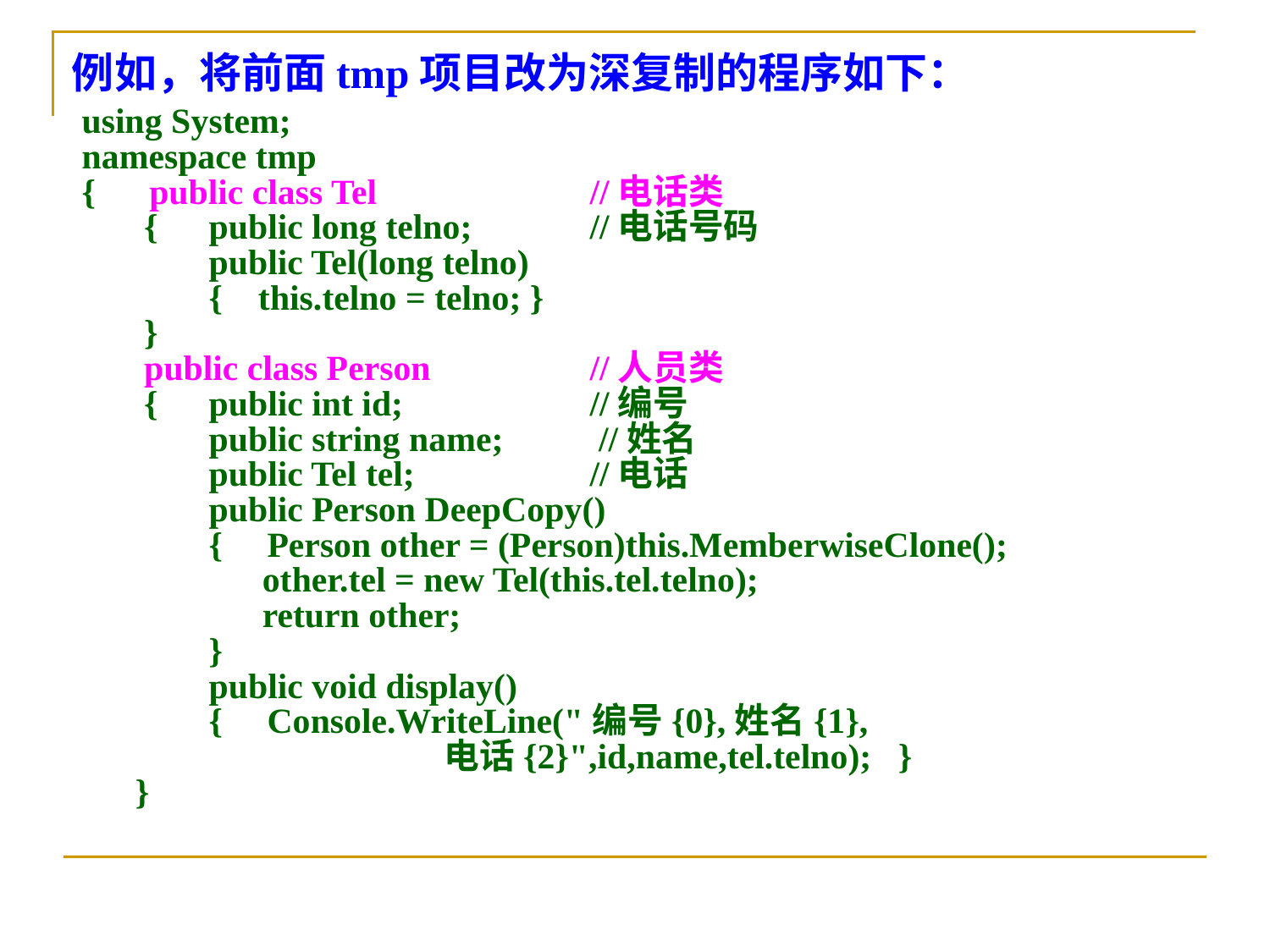

例如，将前面tmp项目改为深复制的程序如下：
using System;
namespace tmp
{      public class Tel            	//电话类
       {	public long telno;       	//电话号码
        	public Tel(long telno)
        	{    this.telno = telno; }
       }
       public class Person         	//人员类
       {	public int id;          	//编号
       	public string name;    	 //姓名
        	public Tel tel;         	//电话
        	public Person DeepCopy()
        	{     Person other = (Person)this.MemberwiseClone();
            	      other.tel = new Tel(this.tel.telno);
            	      return other;
        	}
        	public void display()
        	{     Console.WriteLine("编号{0},姓名{1},
                                            电话{2}",id,name,tel.telno);   }
      }